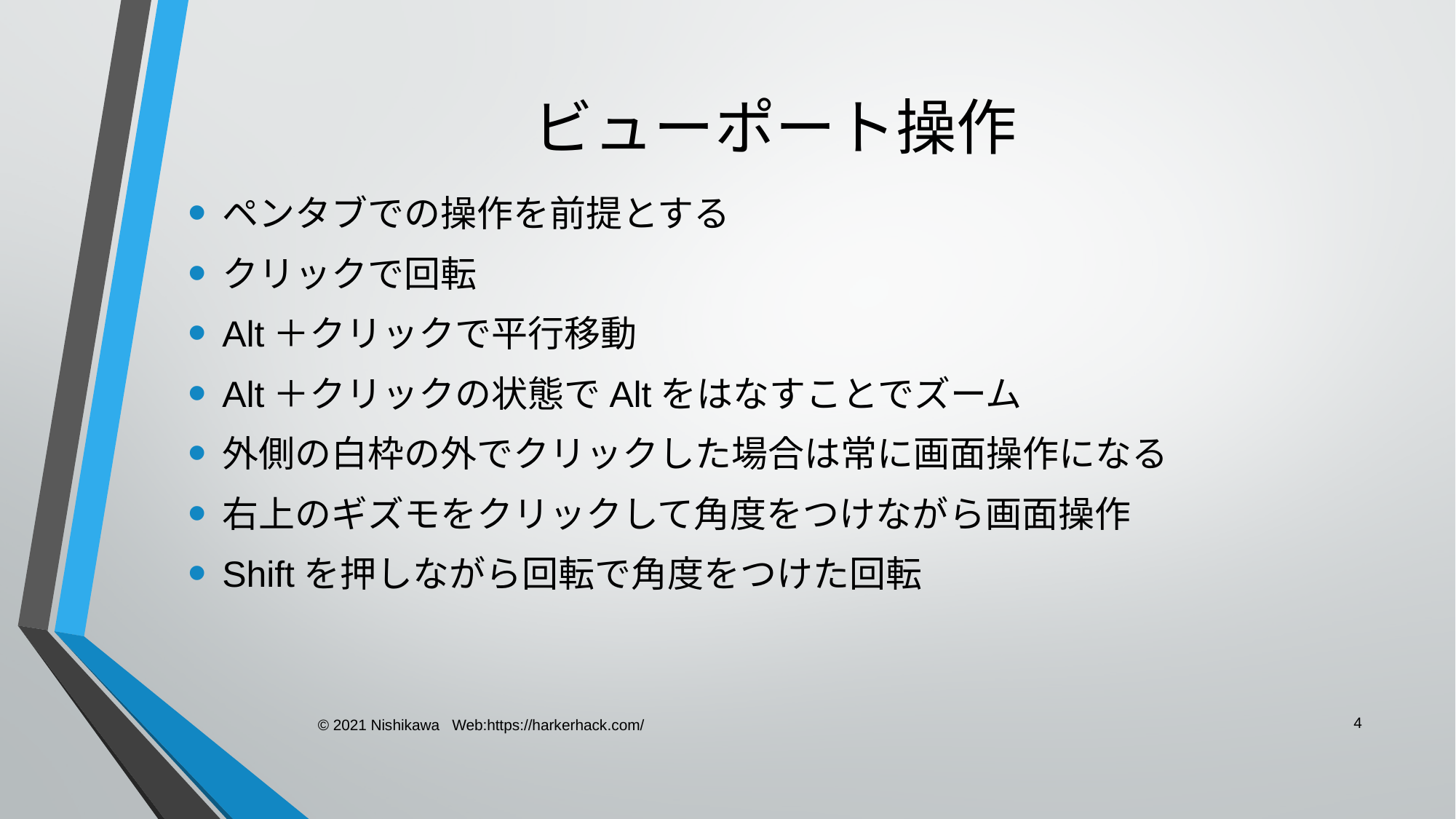

# ビューポート操作
ペンタブでの操作を前提とする
クリックで回転
Alt＋クリックで平行移動
Alt＋クリックの状態でAltをはなすことでズーム
外側の白枠の外でクリックした場合は常に画面操作になる
右上のギズモをクリックして角度をつけながら画面操作
Shiftを押しながら回転で角度をつけた回転
4
© 2021 Nishikawa   Web:https://harkerhack.com/